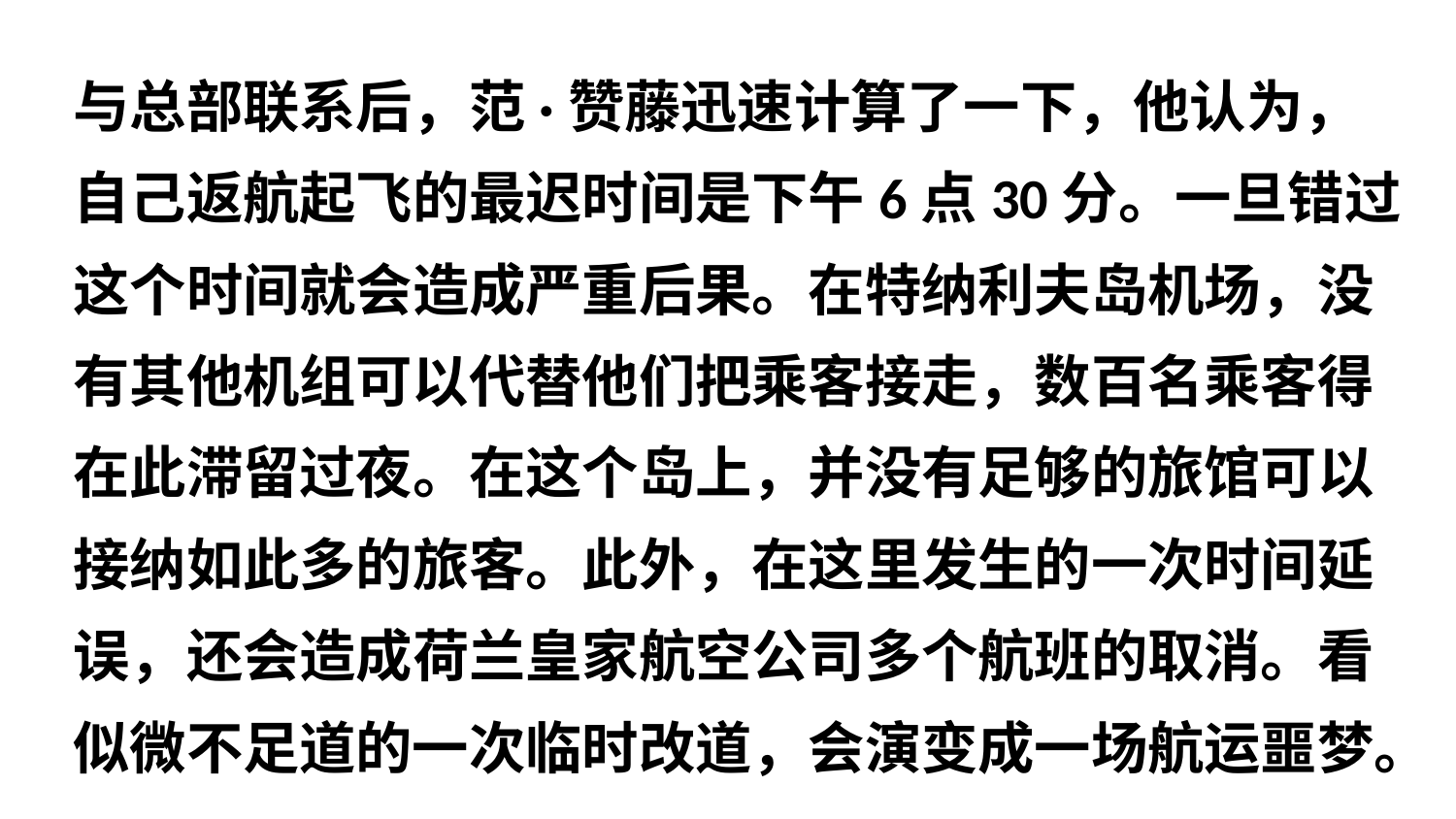

与总部联系后，范·赞藤迅速计算了一下，他认为，自己返航起飞的最迟时间是下午6点30分。一旦错过这个时间就会造成严重后果。在特纳利夫岛机场，没有其他机组可以代替他们把乘客接走，数百名乘客得在此滞留过夜。在这个岛上，并没有足够的旅馆可以接纳如此多的旅客。此外，在这里发生的一次时间延误，还会造成荷兰皇家航空公司多个航班的取消。看似微不足道的一次临时改道，会演变成一场航运噩梦。